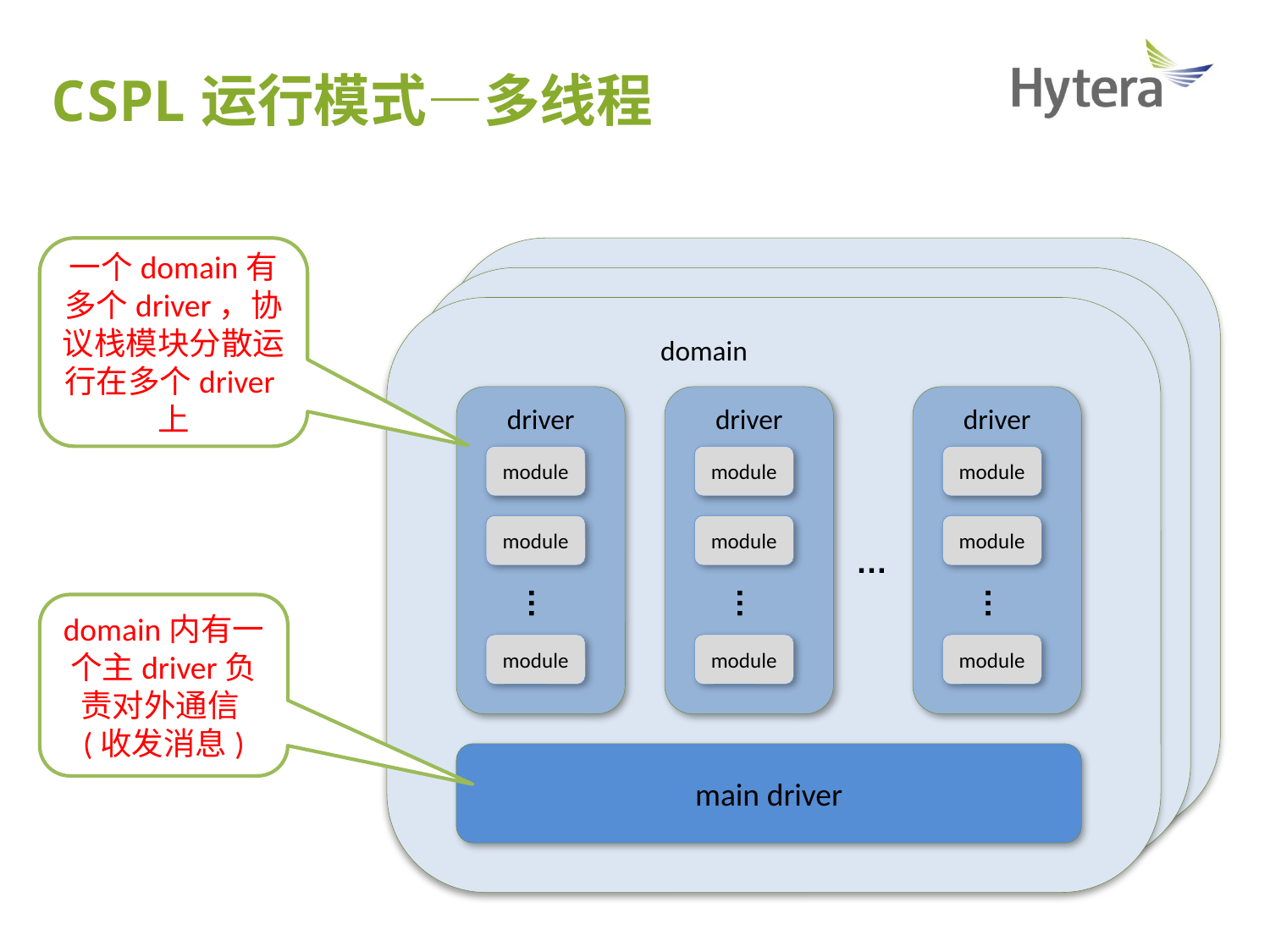

CSPL运行模式—多线程
一个domain有多个driver，协议栈模块分散运行在多个driver上
domain
domain
domain
driver
driver
driver
module
module
module
module
module
module
…
…
…
…
domain内有一个主driver负责对外通信(收发消息)
module
module
module
main driver